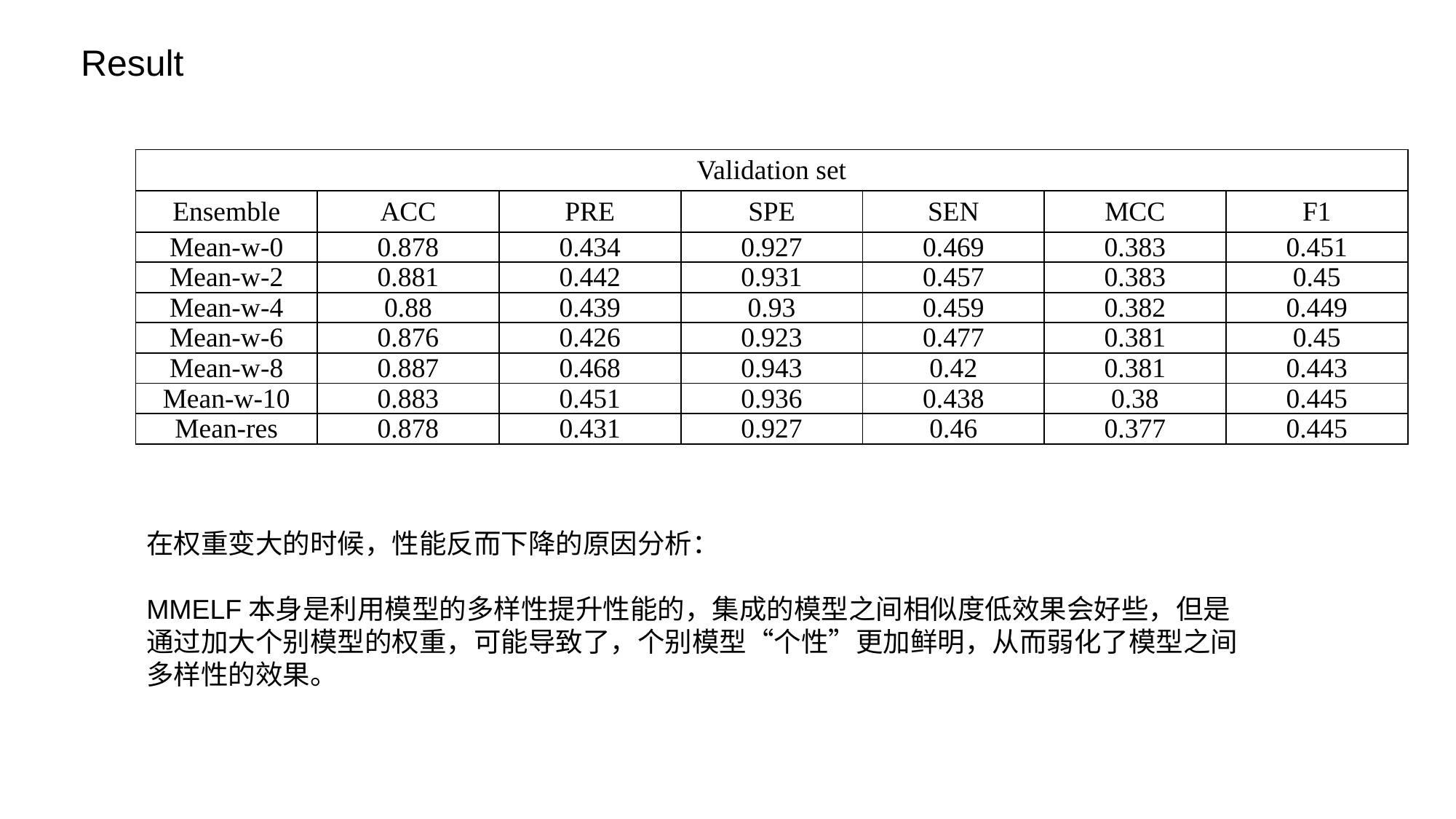

Result
| Validation set |  |  |  |  |  |  |
| --- | --- | --- | --- | --- | --- | --- |
| Ensemble | ACC | PRE | SPE | SEN | MCC | F1 |
| Mean-w-0 | 0.878 | 0.434 | 0.927 | 0.469 | 0.383 | 0.451 |
| Mean-w-2 | 0.881 | 0.442 | 0.931 | 0.457 | 0.383 | 0.45 |
| Mean-w-4 | 0.88 | 0.439 | 0.93 | 0.459 | 0.382 | 0.449 |
| Mean-w-6 | 0.876 | 0.426 | 0.923 | 0.477 | 0.381 | 0.45 |
| Mean-w-8 | 0.887 | 0.468 | 0.943 | 0.42 | 0.381 | 0.443 |
| Mean-w-10 | 0.883 | 0.451 | 0.936 | 0.438 | 0.38 | 0.445 |
| Mean-res | 0.878 | 0.431 | 0.927 | 0.46 | 0.377 | 0.445 |
在权重变大的时候，性能反而下降的原因分析：

MMELF本身是利用模型的多样性提升性能的，集成的模型之间相似度低效果会好些，但是通过加大个别模型的权重，可能导致了，个别模型“个性”更加鲜明，从而弱化了模型之间多样性的效果。